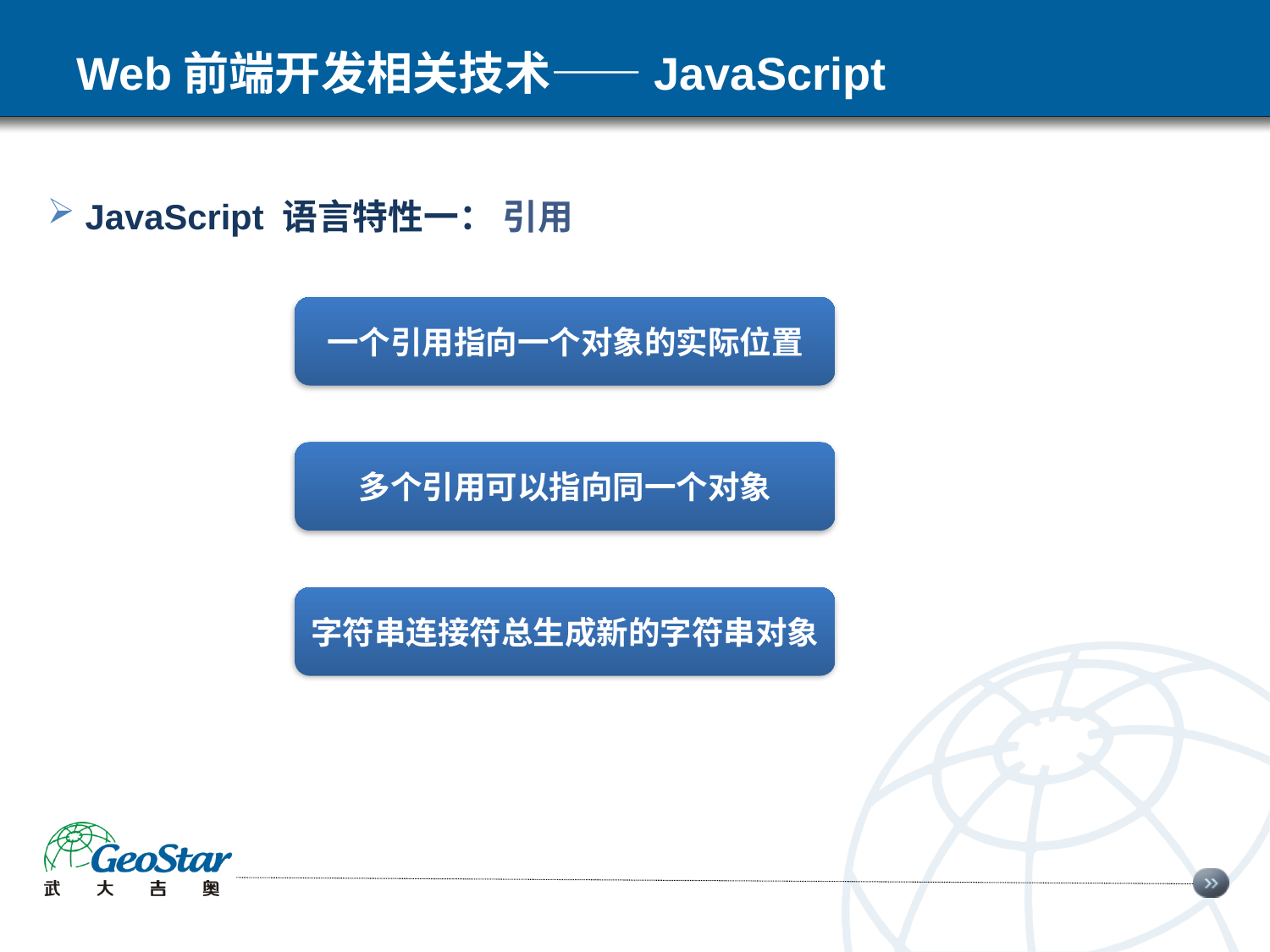

# Web前端开发相关技术——JavaScript
 JavaScript 语言特性一： 引用

一个引用指向一个对象的实际位置
多个引用可以指向同一个对象
字符串连接符总生成新的字符串对象